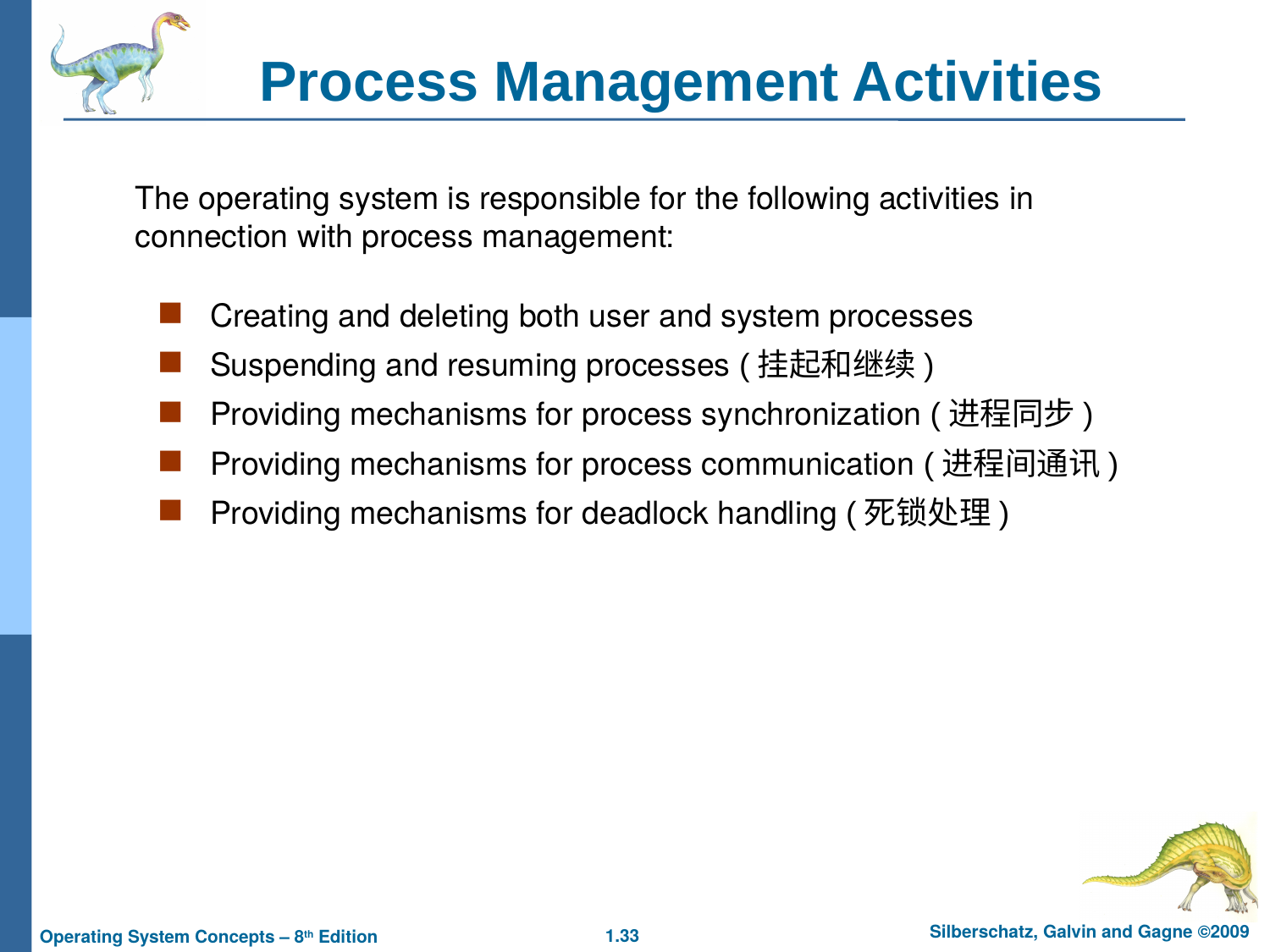

Process Management Activities
The operating system is responsible for the following activities in connection with process management:

Creating and deleting both user and system processes
Suspending and resuming processes (挂起和继续)
Providing mechanisms for process synchronization (进程同步)
Providing mechanisms for process communication (进程间通讯)
Providing mechanisms for deadlock handling (死锁处理)